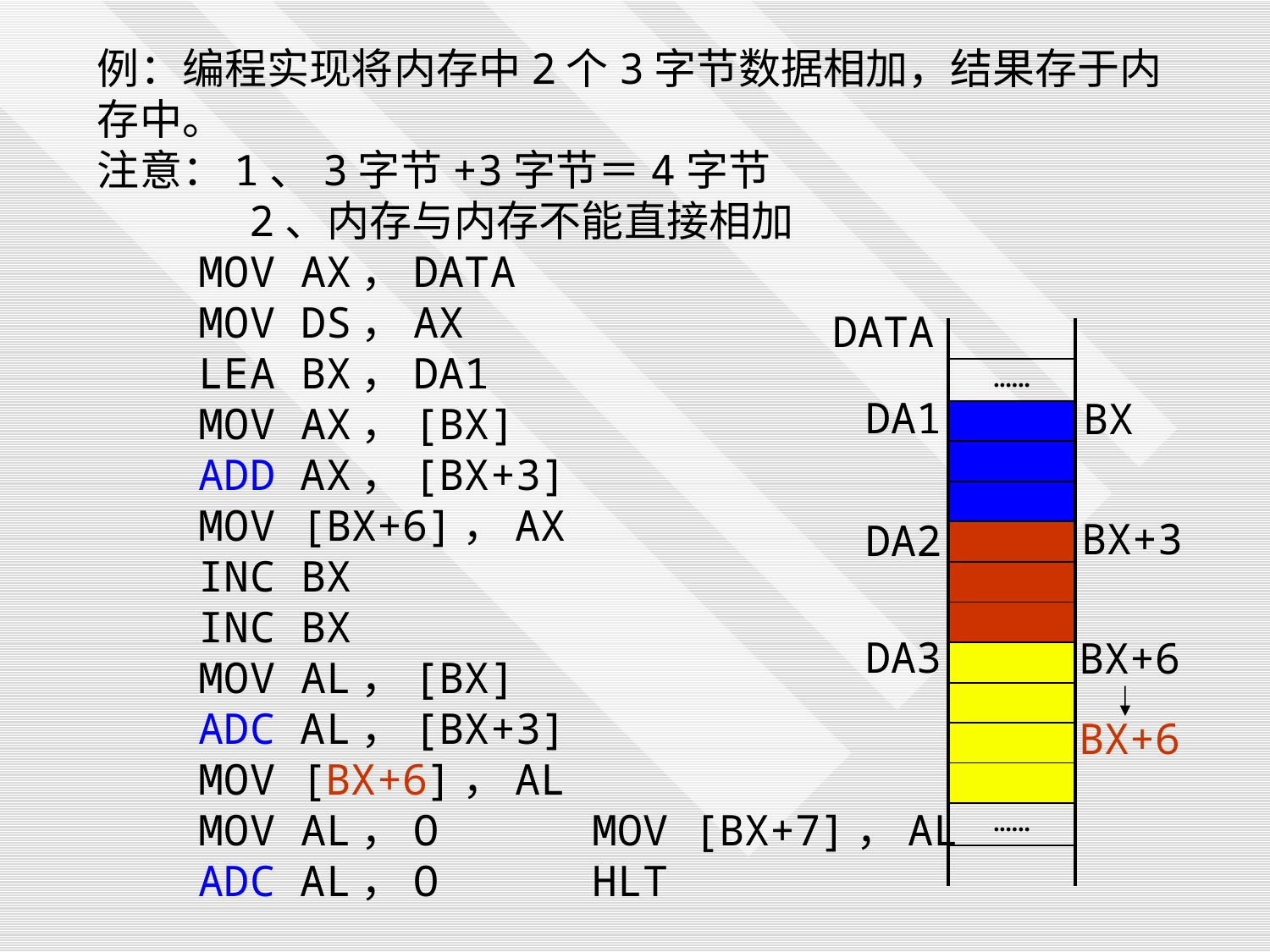

例：编程实现将内存中2个3字节数据相加，结果存于内存中。
注意：1、3字节+3字节＝4字节
      2、内存与内存不能直接相加
    MOV AX，DATA
    MOV DS，AX
    LEA BX，DA1
    MOV AX，[BX]
    ADD AX，[BX+3]
    MOV [BX+6]，AX
    INC BX
    INC BX
    MOV AL，[BX]
    ADC AL，[BX+3]
    MOV [BX+6]，AL
    MOV AL，O      MOV [BX+7]，AL
    ADC AL，O      HLT
DATA
|  |
| --- |
| ...... |
|  |
|  |
|  |
|  |
|  |
|  |
|  |
|  |
|  |
|  |
| ...... |
|  |
DA1
BX
BX+3
DA2
DA3
BX+6

BX+6